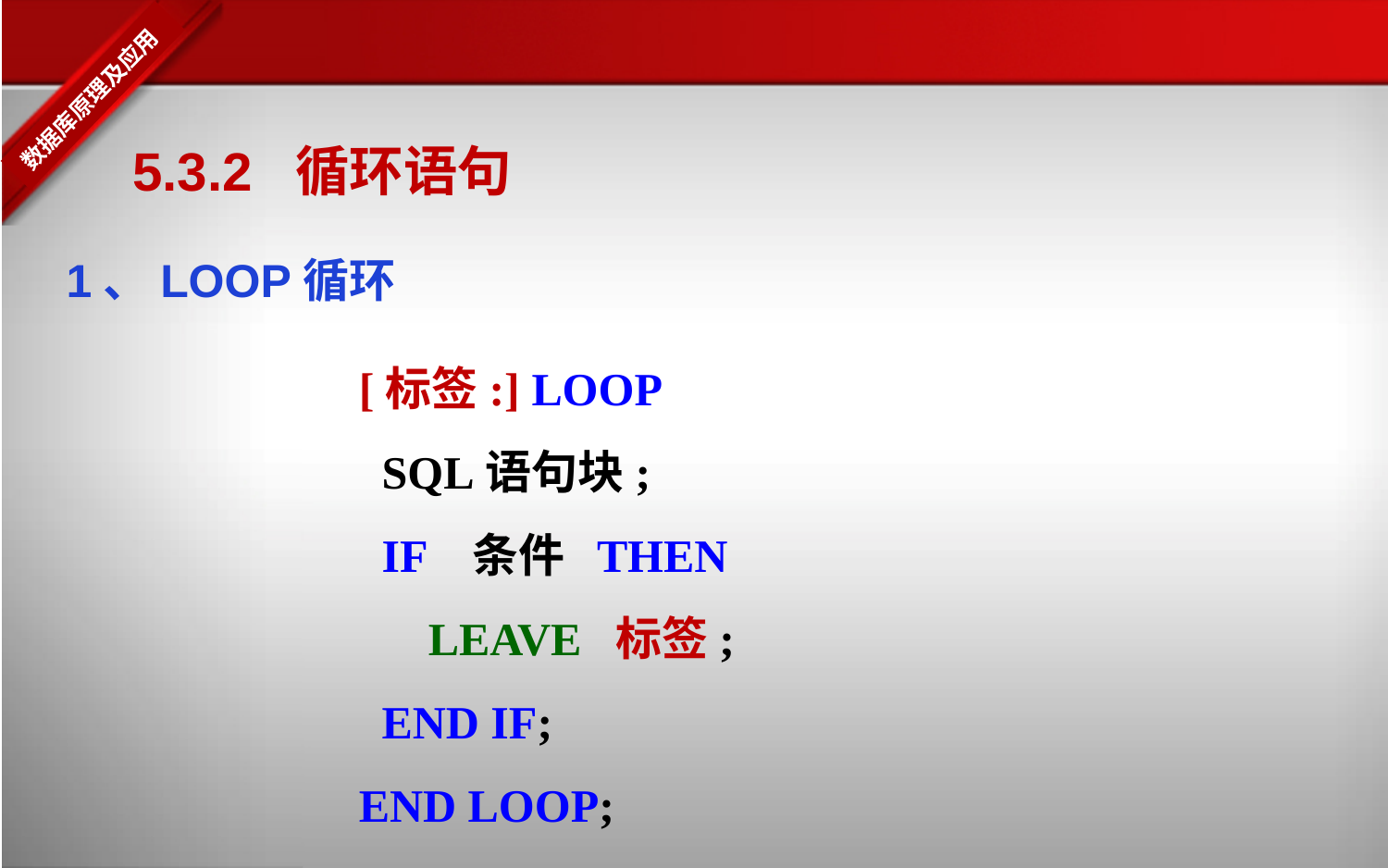

5.3.2  循环语句
1、LOOP循环
[标签:] LOOP
  SQL语句块;
  IF   条件  THEN
      LEAVE  标签;
  END IF;
END LOOP;